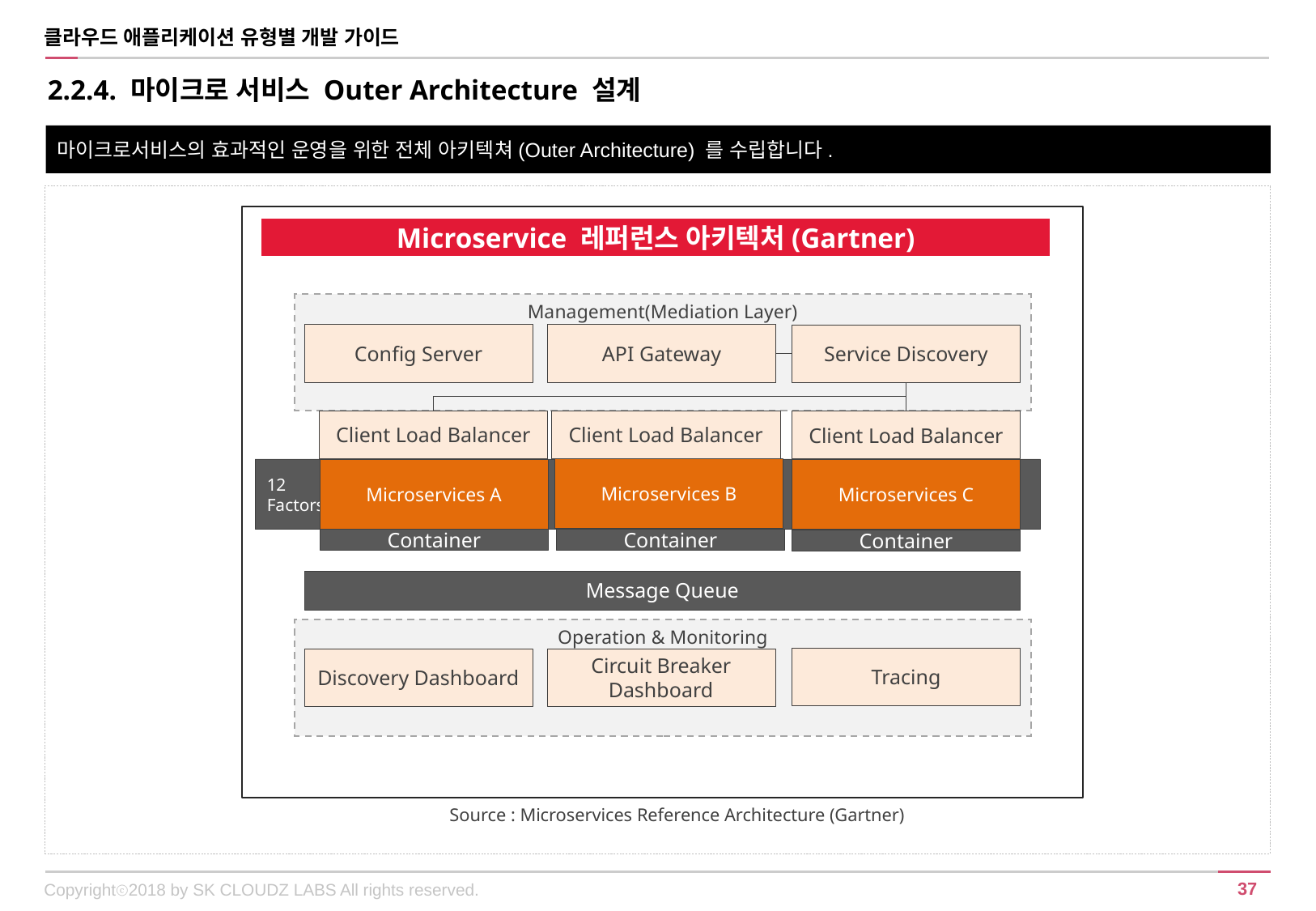

클라우드 애플리케이션 유형별 개발 가이드
2.2.4. 마이크로 서비스 Outer Architecture 설계

마이크로서비스의 효과적인 운영을 위한 전체 아키텍쳐(Outer Architecture) 를 수립합니다.

Microservice 레퍼런스 아키텍처(Gartner)
Management(Mediation Layer)
Config Server
API Gateway
Service Discovery
Client Load Balancer
Client Load Balancer
Client Load Balancer
Microservices B
12
Factors
Microservices A
Microservices C
Container
Container
Container
Message Queue
Operation & Monitoring
Tracing
Circuit Breaker
Dashboard
Discovery Dashboard
Source : Microservices Reference Architecture (Gartner)
Copyrightⓒ2018 by SK CLOUDZ LABS All rights reserved.